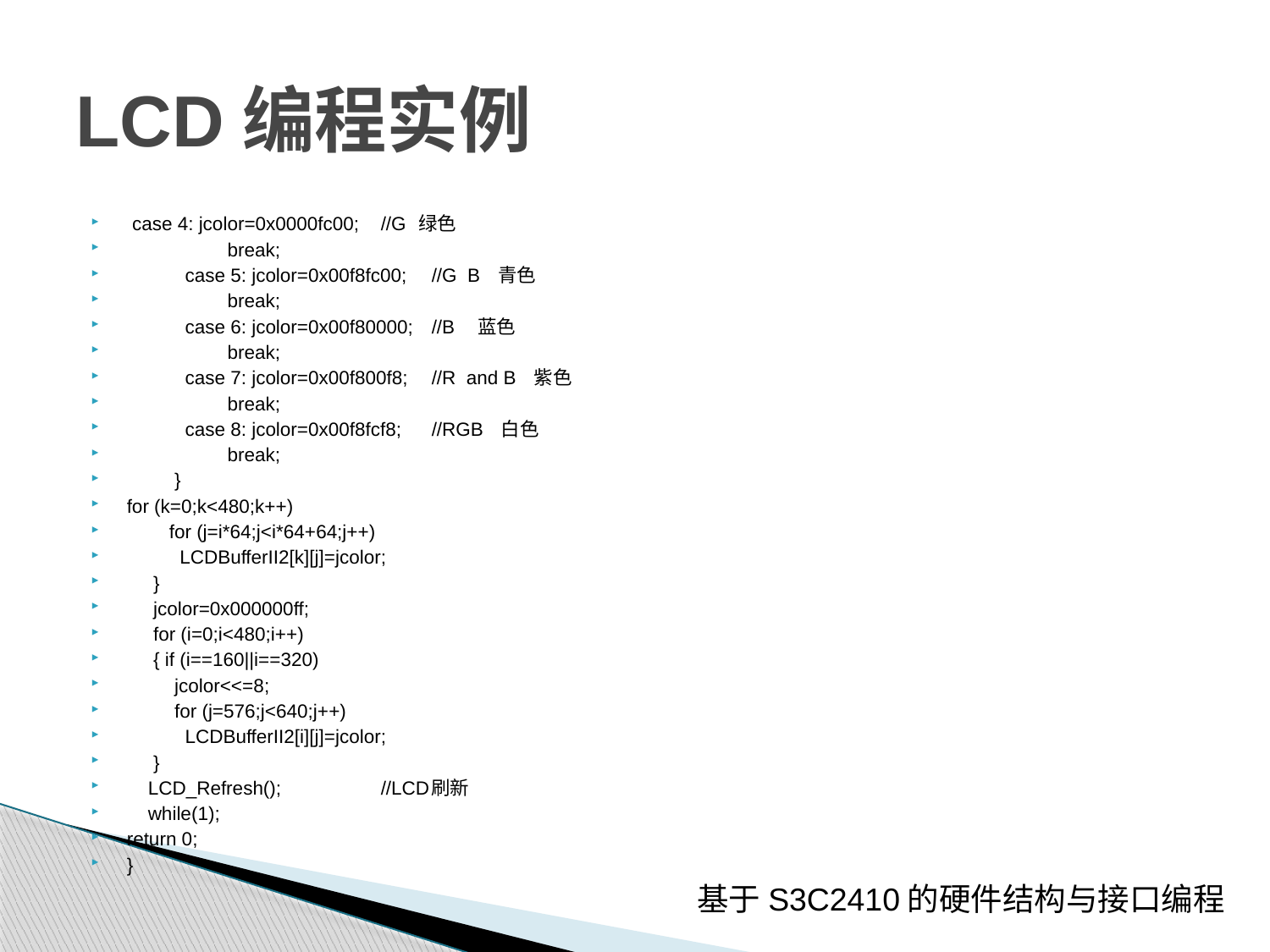

# LCD编程实例
 case 4: jcolor=0x0000fc00;  	//G  绿色
                   break;
           case 5: jcolor=0x00f8fc00;  	//G  B   青色
                   break;
           case 6: jcolor=0x00f80000;  	//B    蓝色
                   break;
           case 7: jcolor=0x00f800f8;  	//R  and B   紫色
                   break;
           case 8: jcolor=0x00f8fcf8;  	//RGB   白色
                   break;
         }
for (k=0;k<480;k++)
        for (j=i*64;j<i*64+64;j++)
          LCDBufferII2[k][j]=jcolor;
     }
     jcolor=0x000000ff;
     for (i=0;i<480;i++)
     { if (i==160||i==320)
         jcolor<<=8;
         for (j=576;j<640;j++)
           LCDBufferII2[i][j]=jcolor;
     }
    LCD_Refresh();         		//LCD刷新
    while(1);
return 0;
}

基于S3C2410的硬件结构与接口编程